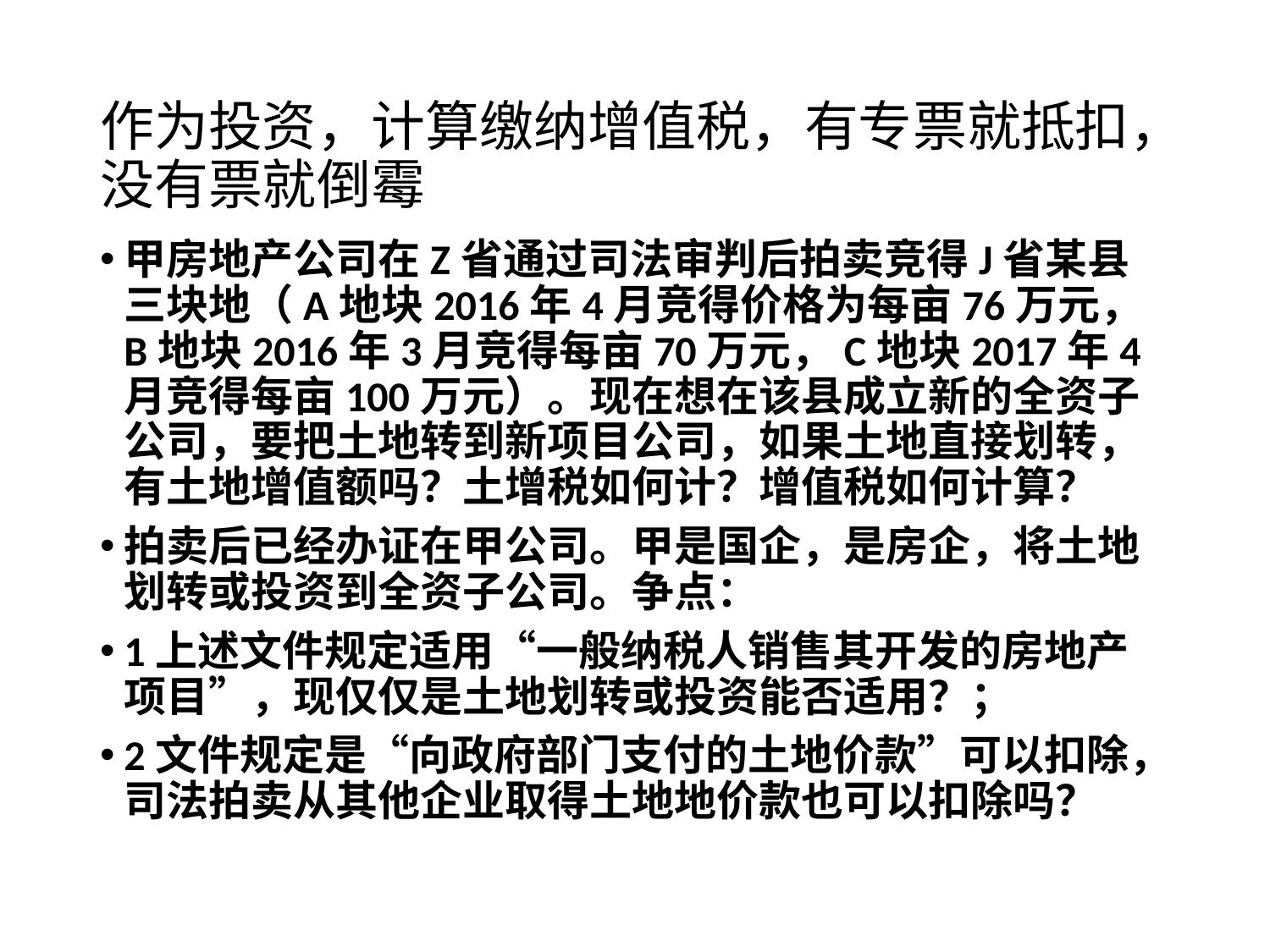

# 作为投资，计算缴纳增值税，有专票就抵扣，没有票就倒霉
甲房地产公司在Z省通过司法审判后拍卖竞得J省某县三块地（A地块2016年4月竞得价格为每亩76万元，B地块2016年3月竞得每亩70万元，C地块2017年4月竞得每亩100万元）。现在想在该县成立新的全资子公司，要把土地转到新项目公司，如果土地直接划转，有土地增值额吗？土增税如何计？增值税如何计算？
拍卖后已经办证在甲公司。甲是国企，是房企，将土地划转或投资到全资子公司。争点：
1上述文件规定适用“一般纳税人销售其开发的房地产项目”，现仅仅是土地划转或投资能否适用？；
2文件规定是“向政府部门支付的土地价款”可以扣除，司法拍卖从其他企业取得土地地价款也可以扣除吗？